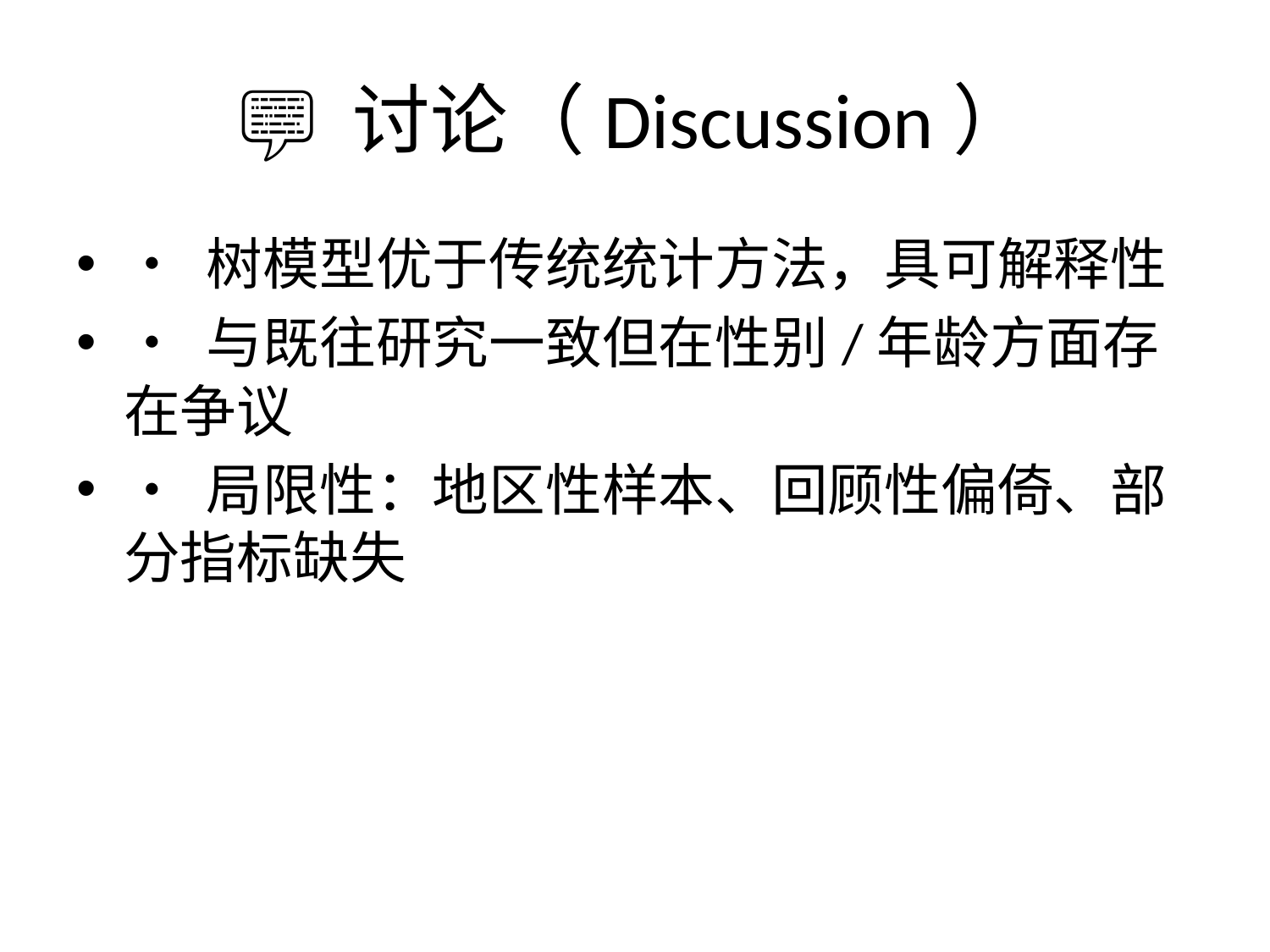

# 💬 讨论（Discussion）
• 树模型优于传统统计方法，具可解释性
• 与既往研究一致但在性别/年龄方面存在争议
• 局限性：地区性样本、回顾性偏倚、部分指标缺失